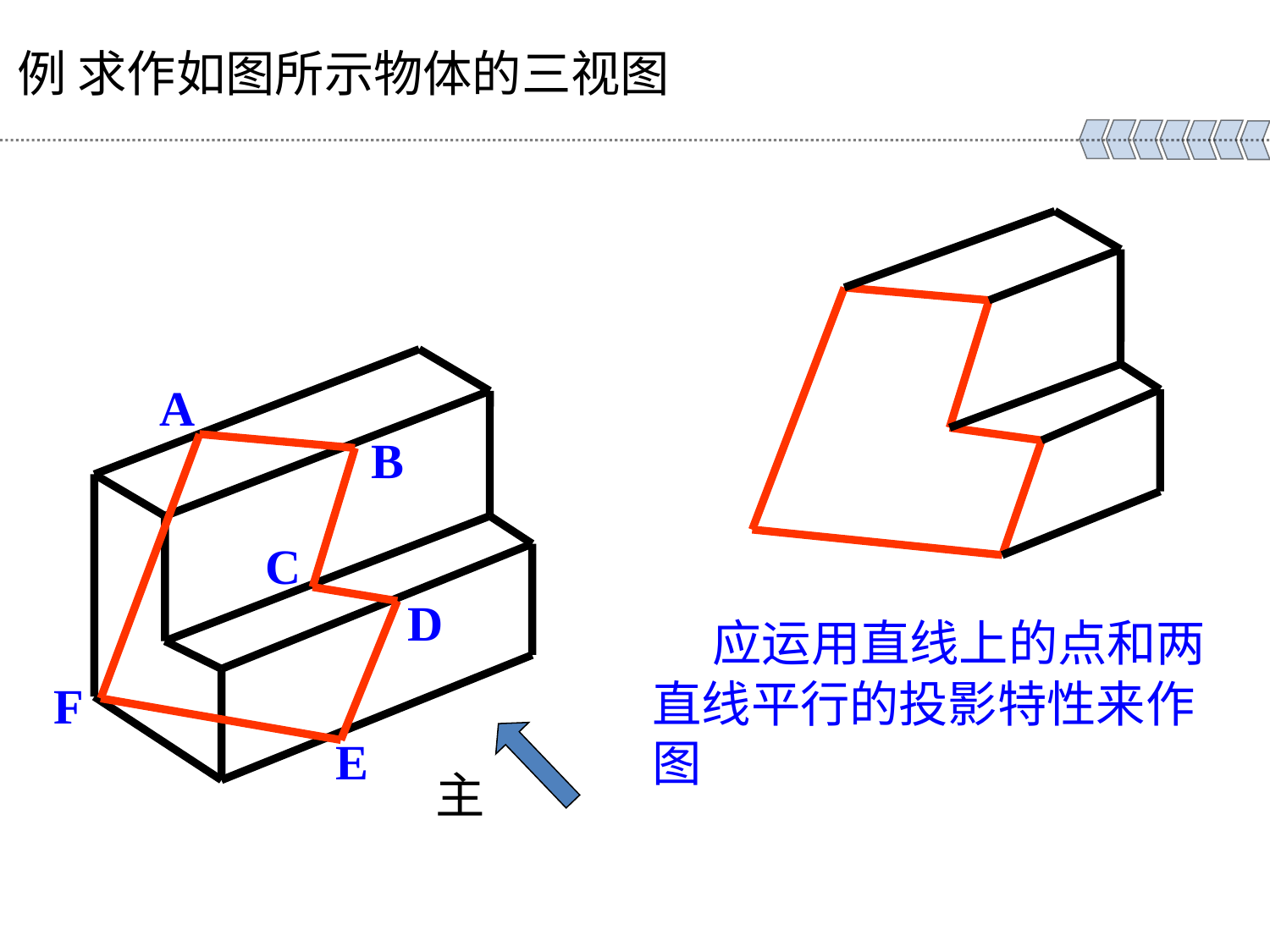

例 求作如图所示物体的三视图

A
B

C
D

    应运用直线上的点和两直线平行的投影特性来作图
F

主
E